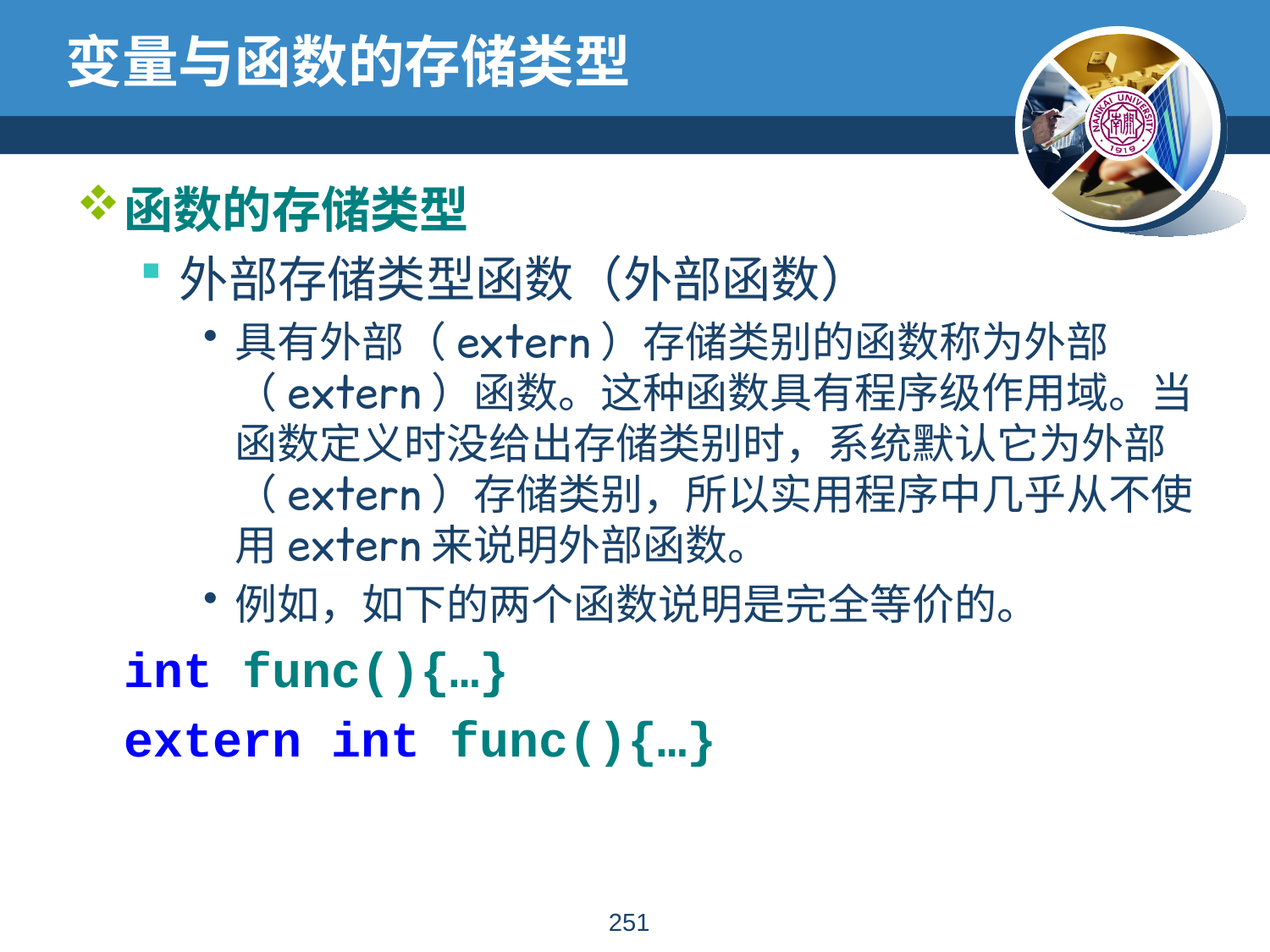

# 变量与函数的存储类型
函数的存储类型
外部存储类型函数（外部函数）
具有外部（extern）存储类别的函数称为外部（extern）函数。这种函数具有程序级作用域。当函数定义时没给出存储类别时，系统默认它为外部（extern）存储类别，所以实用程序中几乎从不使用extern来说明外部函数。
例如，如下的两个函数说明是完全等价的。
	int func(){…}
	extern int func(){…}
251